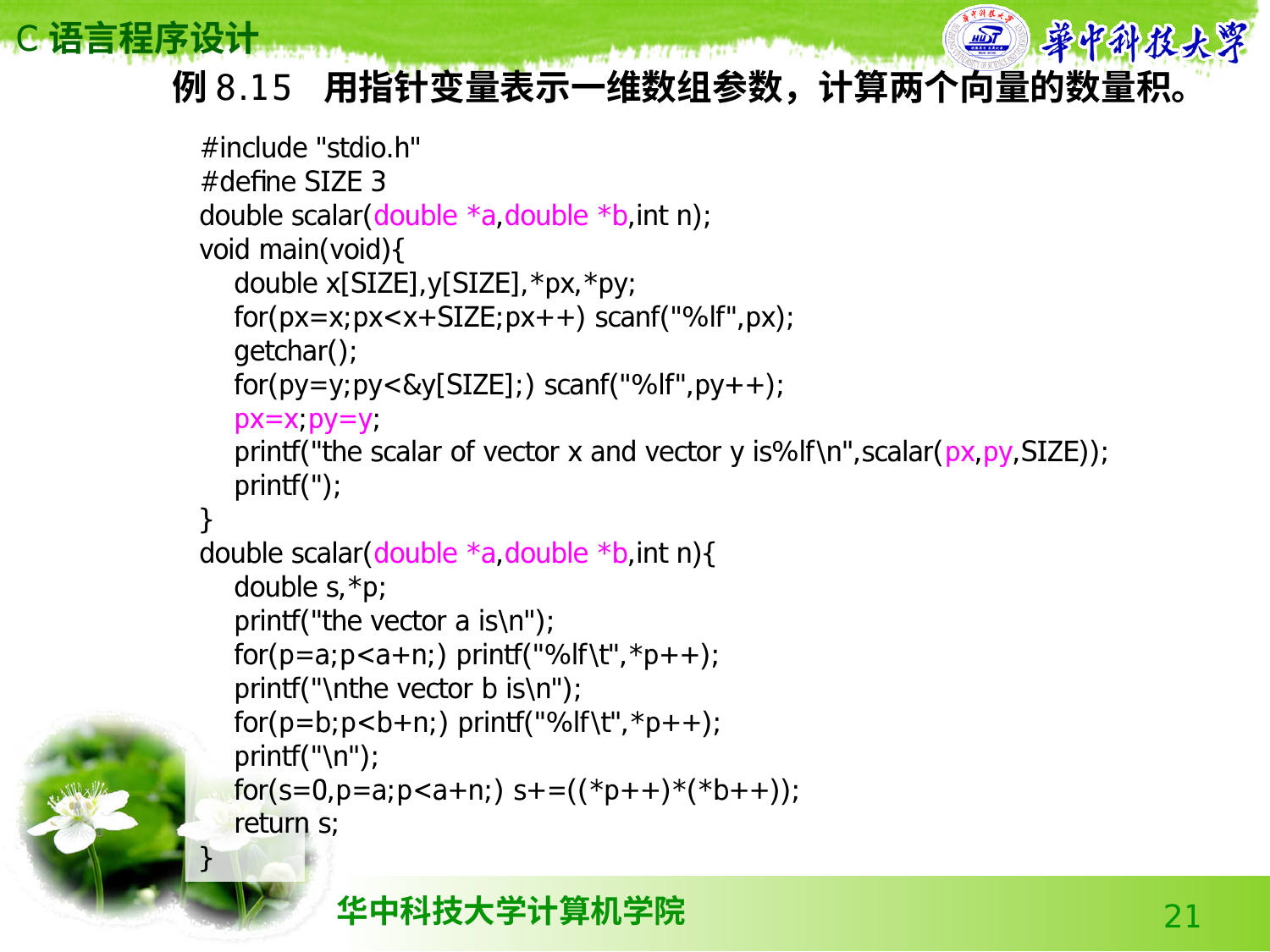

例8.15  用指针变量表示一维数组参数，计算两个向量的数量积。
#include "stdio.h"
#define SIZE 3
double scalar(double *a,double *b,int n);
void main(void){
    double x[SIZE],y[SIZE],*px,*py;
    for(px=x;px<x+SIZE;px++) scanf("%lf",px);
    getchar();
    for(py=y;py<&y[SIZE];) scanf("%lf",py++);
    px=x;py=y;
    printf("the scalar of vector x and vector y is%lf\n",scalar(px,py,SIZE));
    printf(");
}
double scalar(double *a,double *b,int n){
    double s,*p;
    printf("the vector a is\n");
    for(p=a;p<a+n;) printf("%lf\t",*p++);
    printf("\nthe vector b is\n");
    for(p=b;p<b+n;) printf("%lf\t",*p++);
    printf("\n");
    for(s=0,p=a;p<a+n;) s+=((*p++)*(*b++));
    return s;
}

21